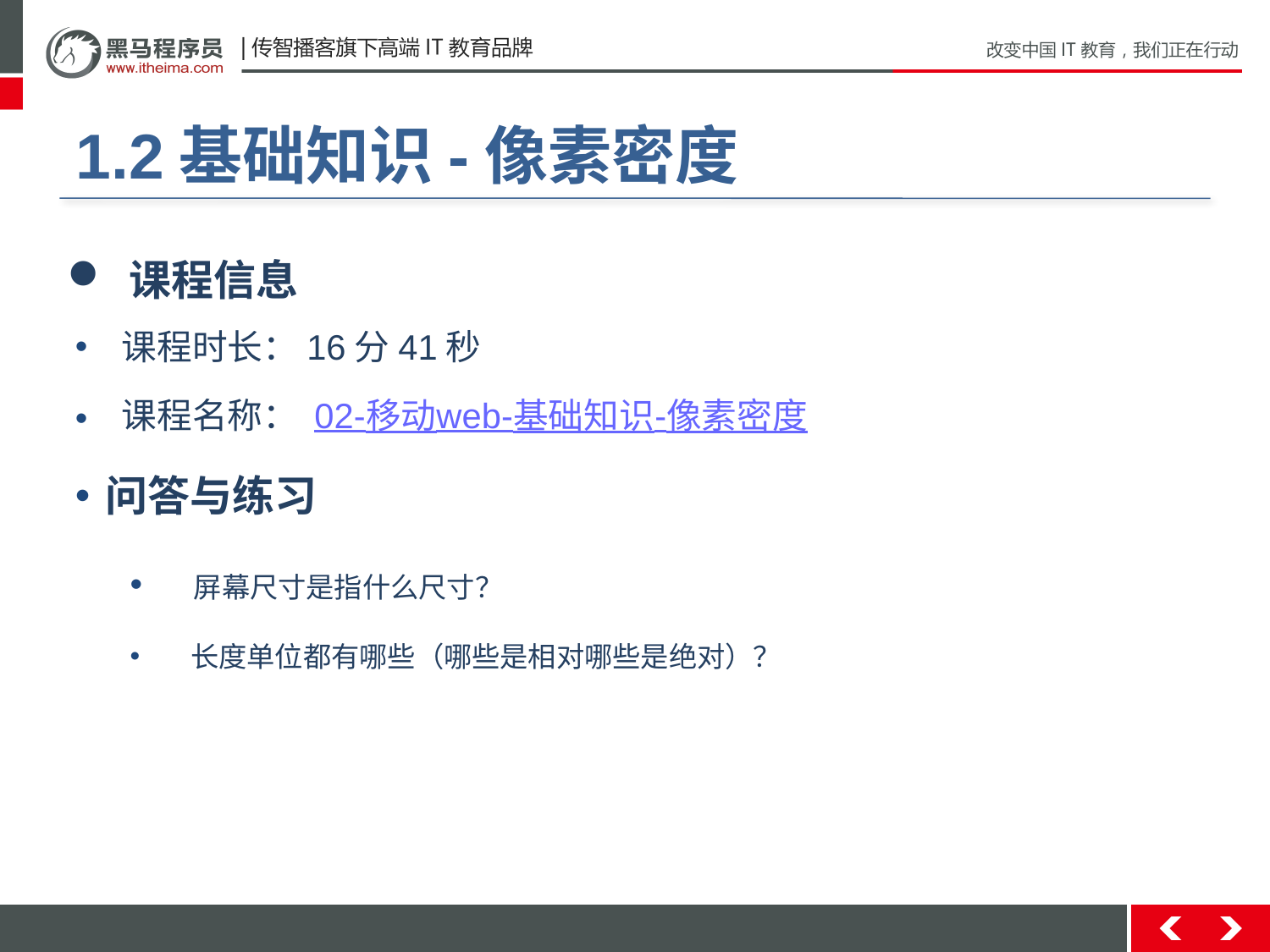

#
1.2基础知识-像素密度
 课程信息
 课程时长：16分41秒
 课程名称： 02-移动web-基础知识-像素密度
问答与练习
 屏幕尺寸是指什么尺寸？
 长度单位都有哪些（哪些是相对哪些是绝对）？